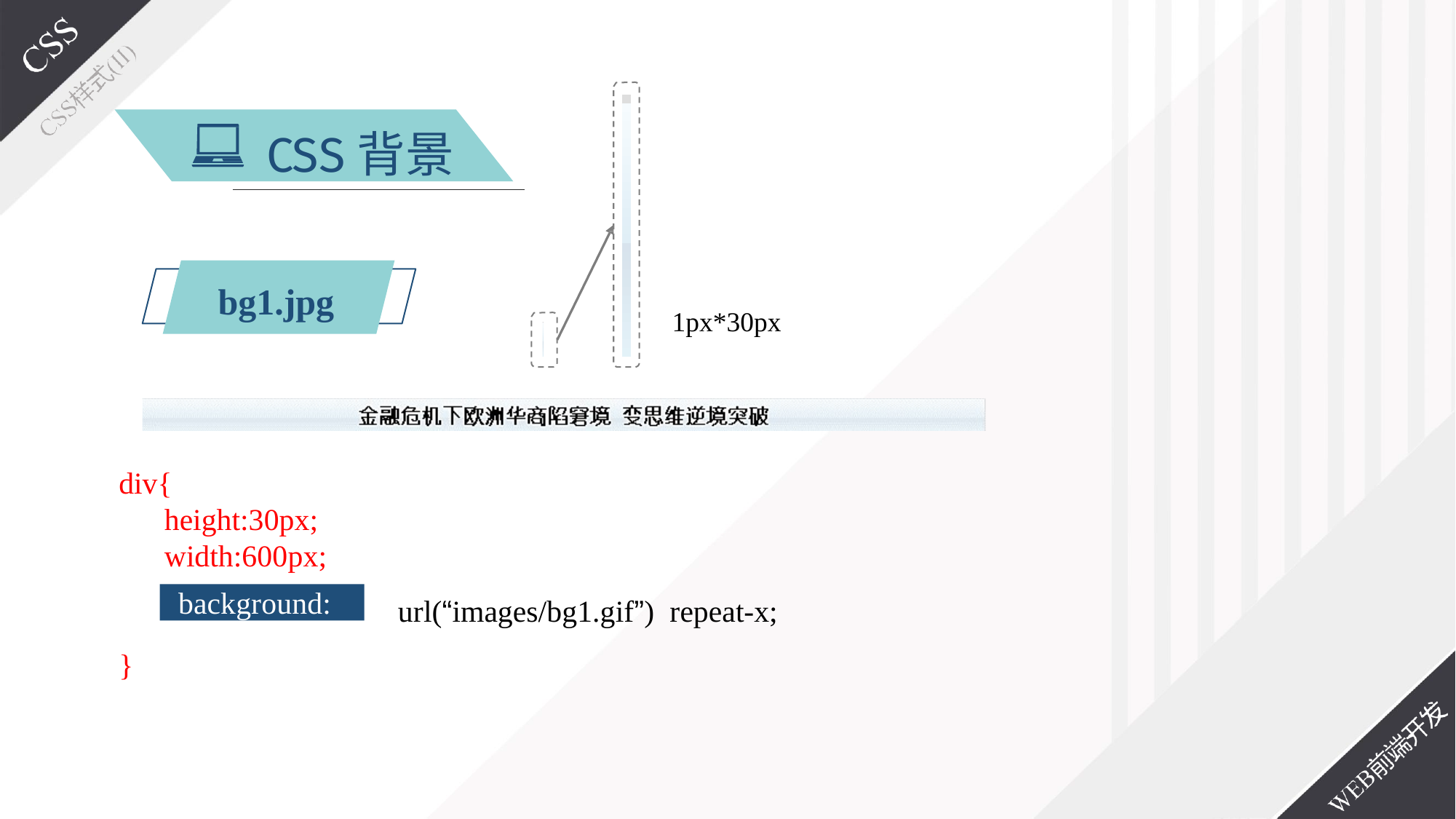

# CSS背景

bg1.jpg
1px*30px

div{
height:30px;
width:600px;
background:
url(“images/bg1.gif”)  repeat-x;
}